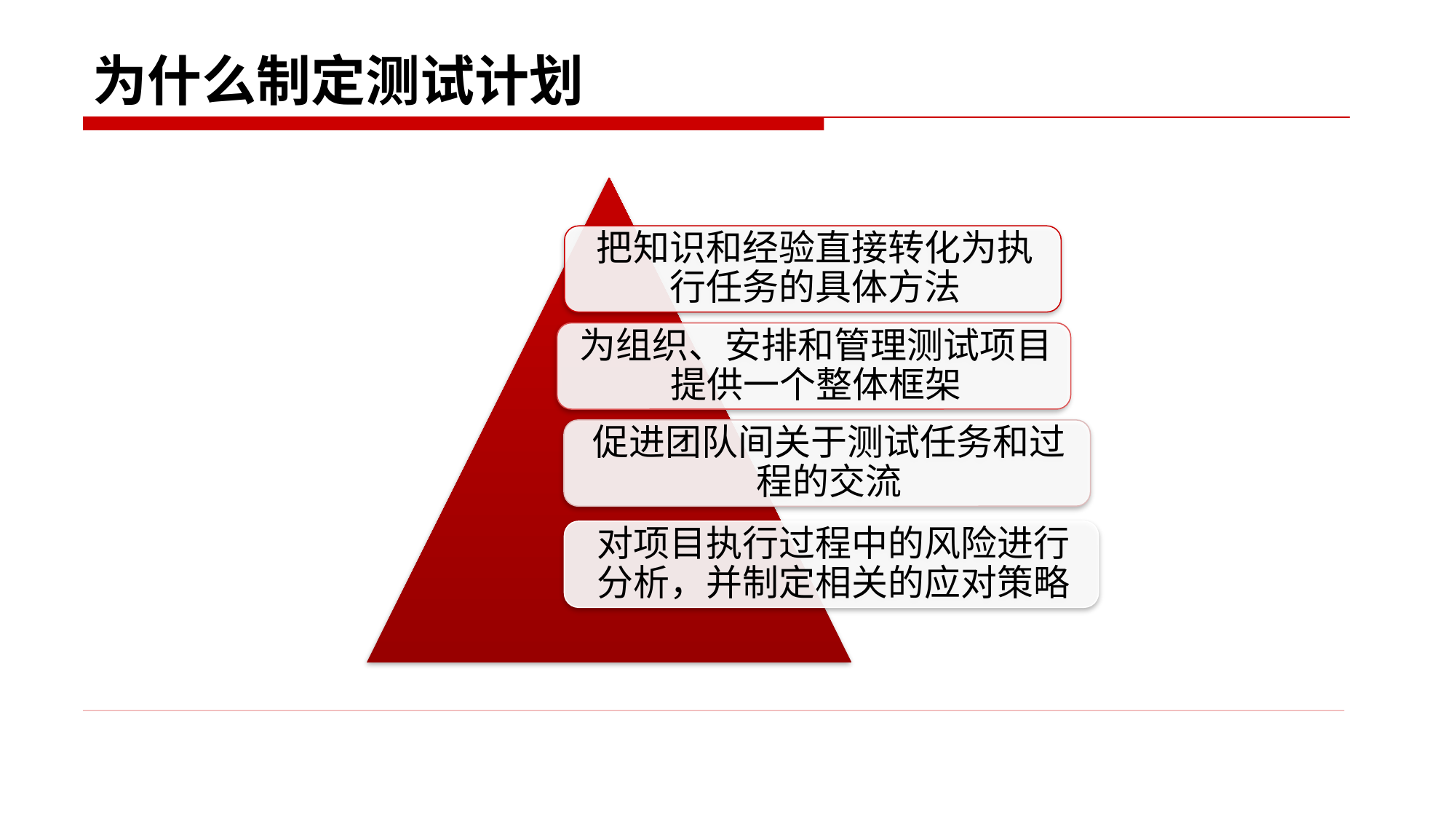

# 为什么制定测试计划
把知识和经验直接转化为执行任务的具体方法
为组织、安排和管理测试项目提供一个整体框架
促进团队间关于测试任务和过程的交流
对项目执行过程中的风险进行分析，并制定相关的应对策略